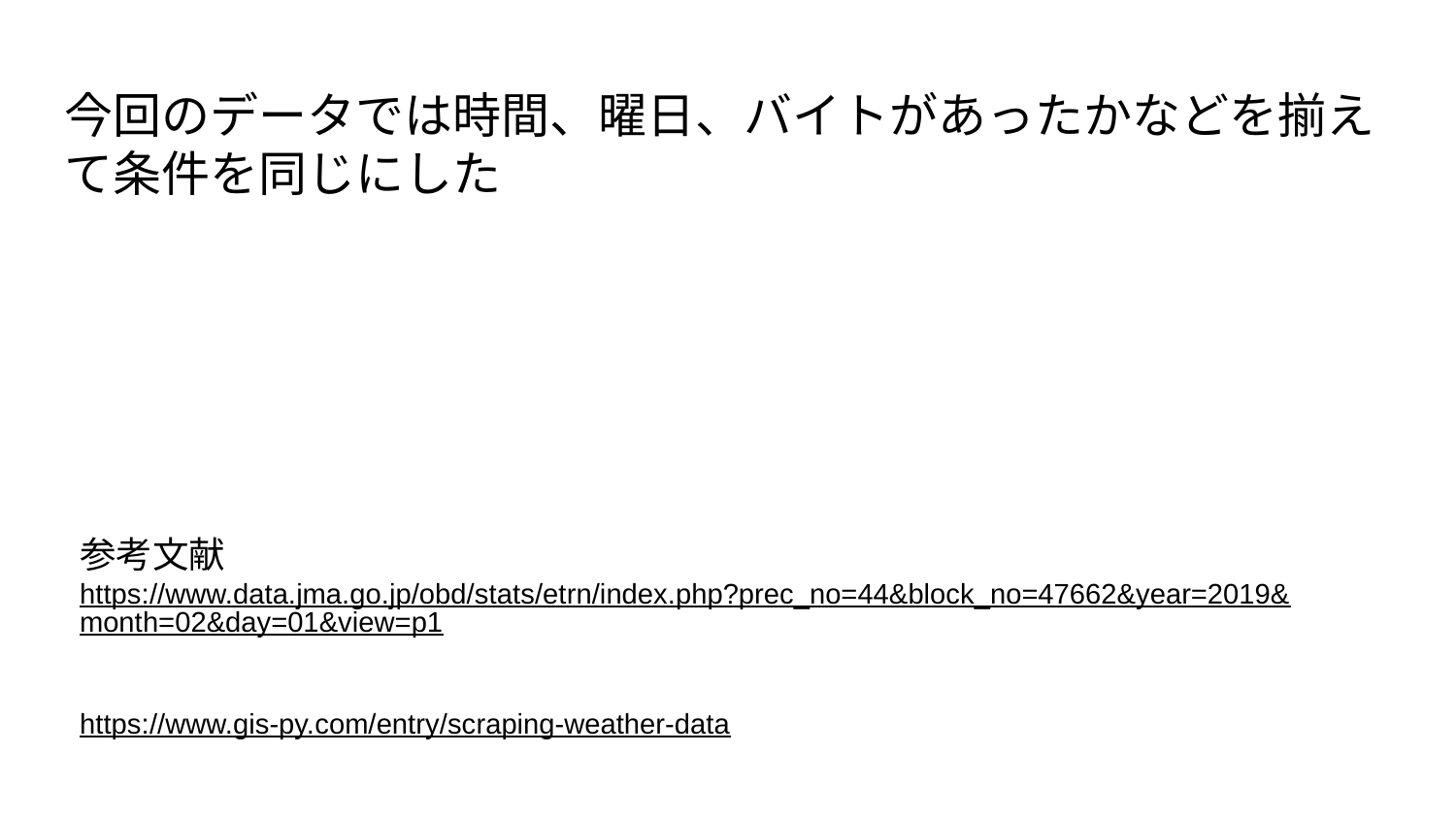

# 今回のデータでは時間、曜日、バイトがあったかなどを揃えて条件を同じにした
参考文献
https://www.data.jma.go.jp/obd/stats/etrn/index.php?prec_no=44&block_no=47662&year=2019&month=02&day=01&view=p1

https://www.gis-py.com/entry/scraping-weather-data